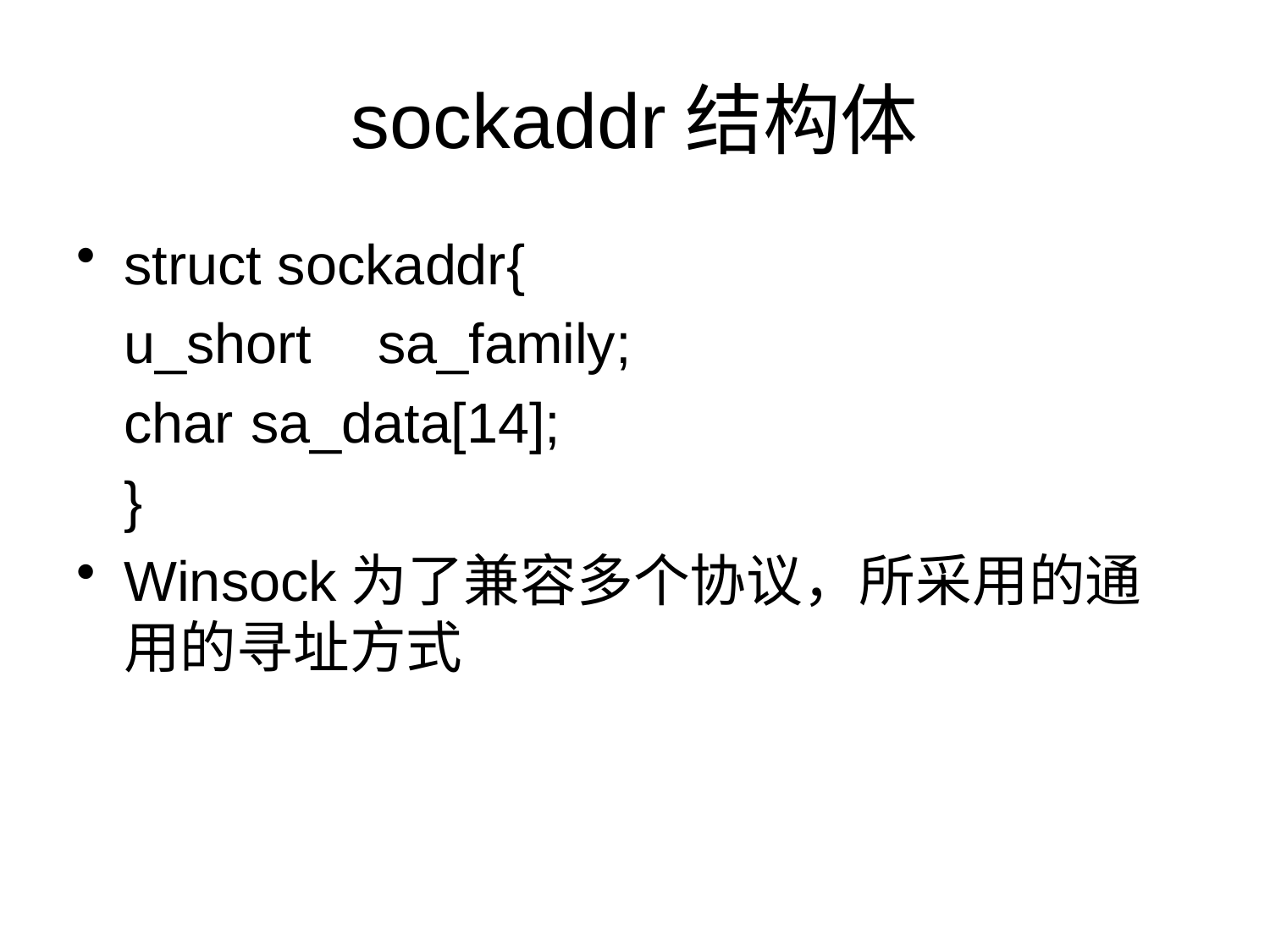

# sockaddr结构体
struct sockaddr{
	u_short	sa_family;
	char	sa_data[14];
	}
Winsock为了兼容多个协议，所采用的通用的寻址方式